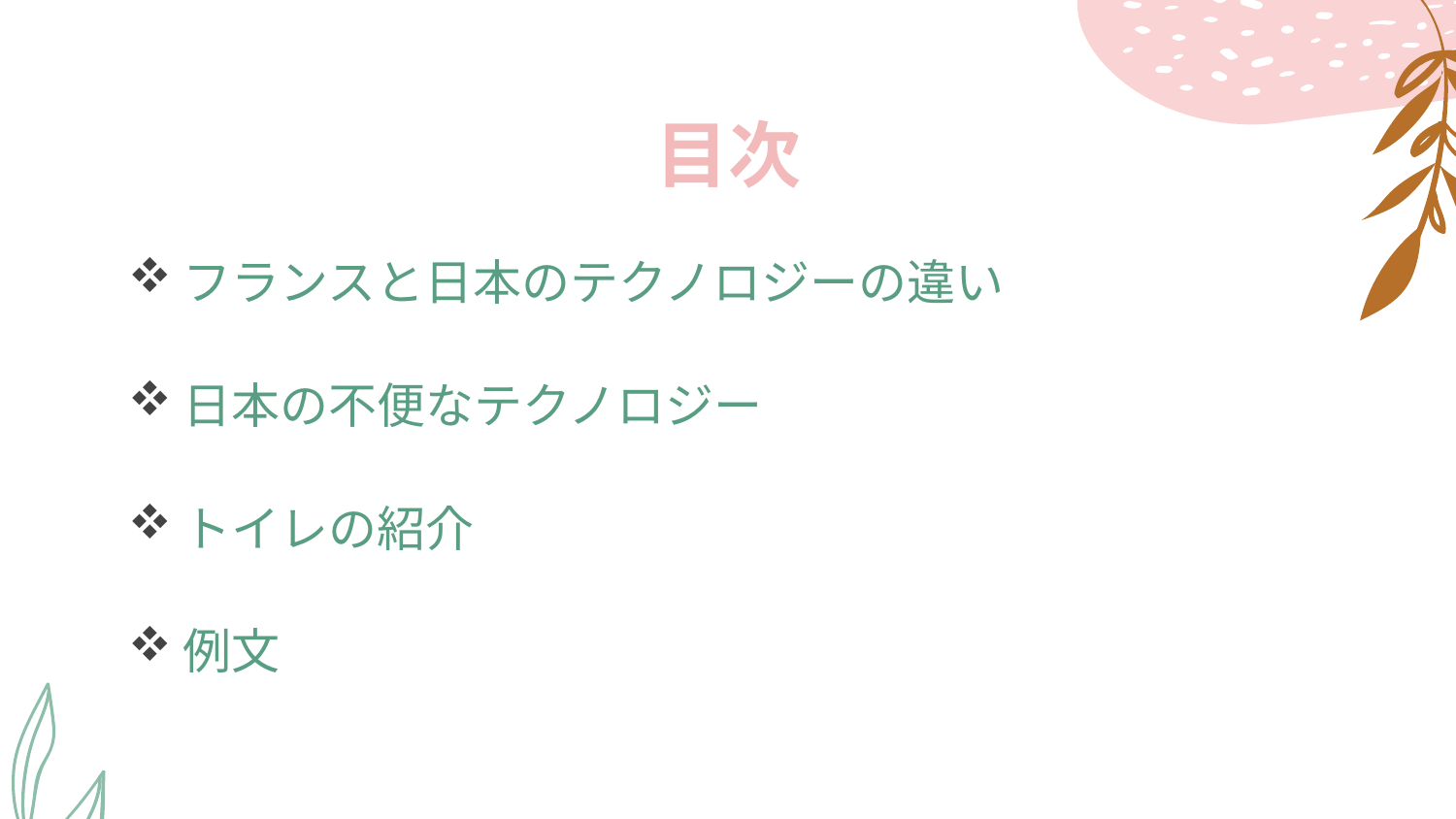

# 目次
フランスと日本のテクノロジーの違い
日本の不便なテクノロジー
トイレの紹介
例文